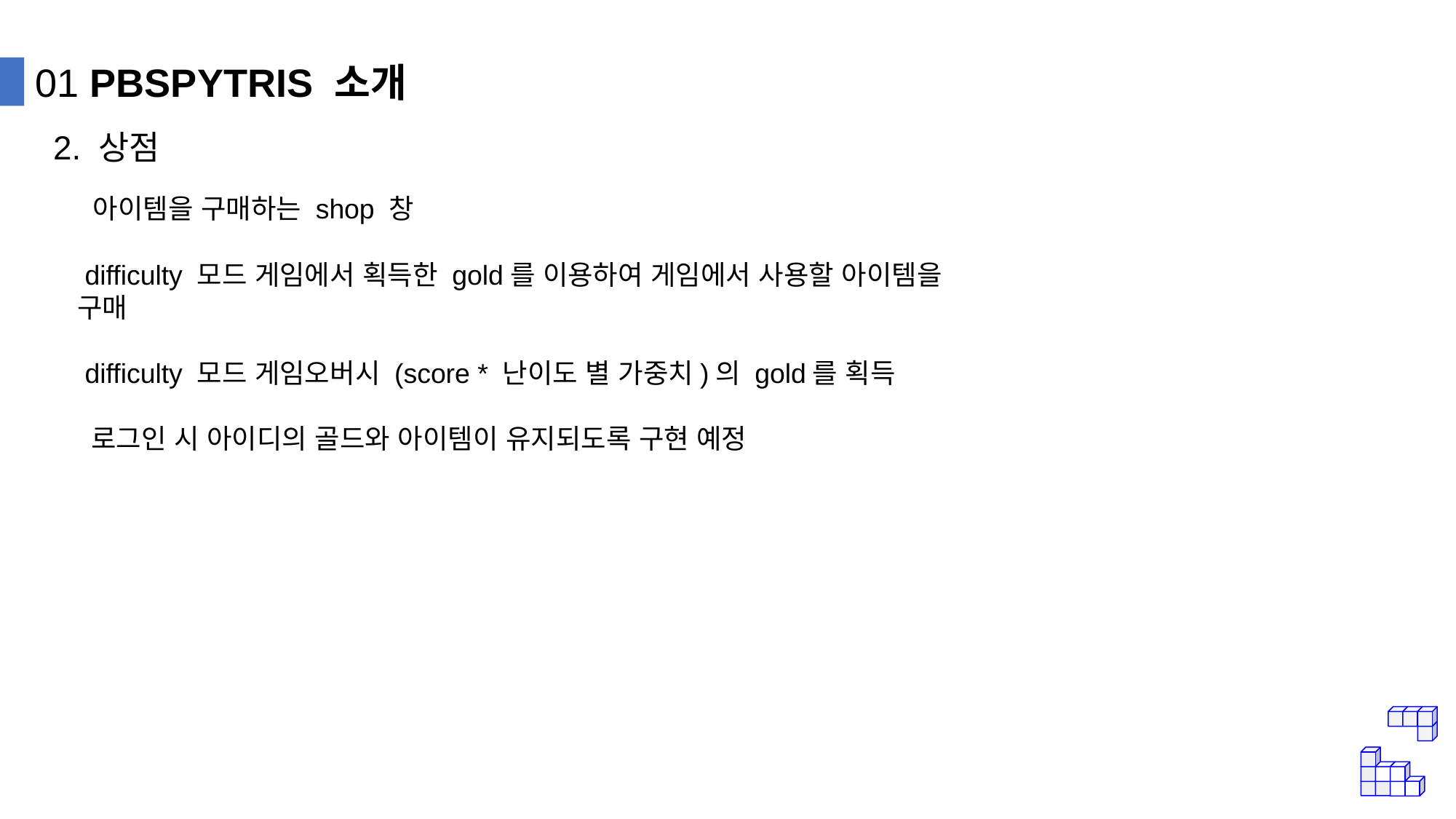

01 PBSPYTRIS 소개

2. 상점
 아이템을 구매하는 shop 창

 difficulty 모드 게임에서 획득한 gold를 이용하여 게임에서 사용할 아이템을 구매

 difficulty 모드 게임오버시 (score * 난이도 별 가중치)의 gold를 획득

 로그인 시 아이디의 골드와 아이템이 유지되도록 구현 예정